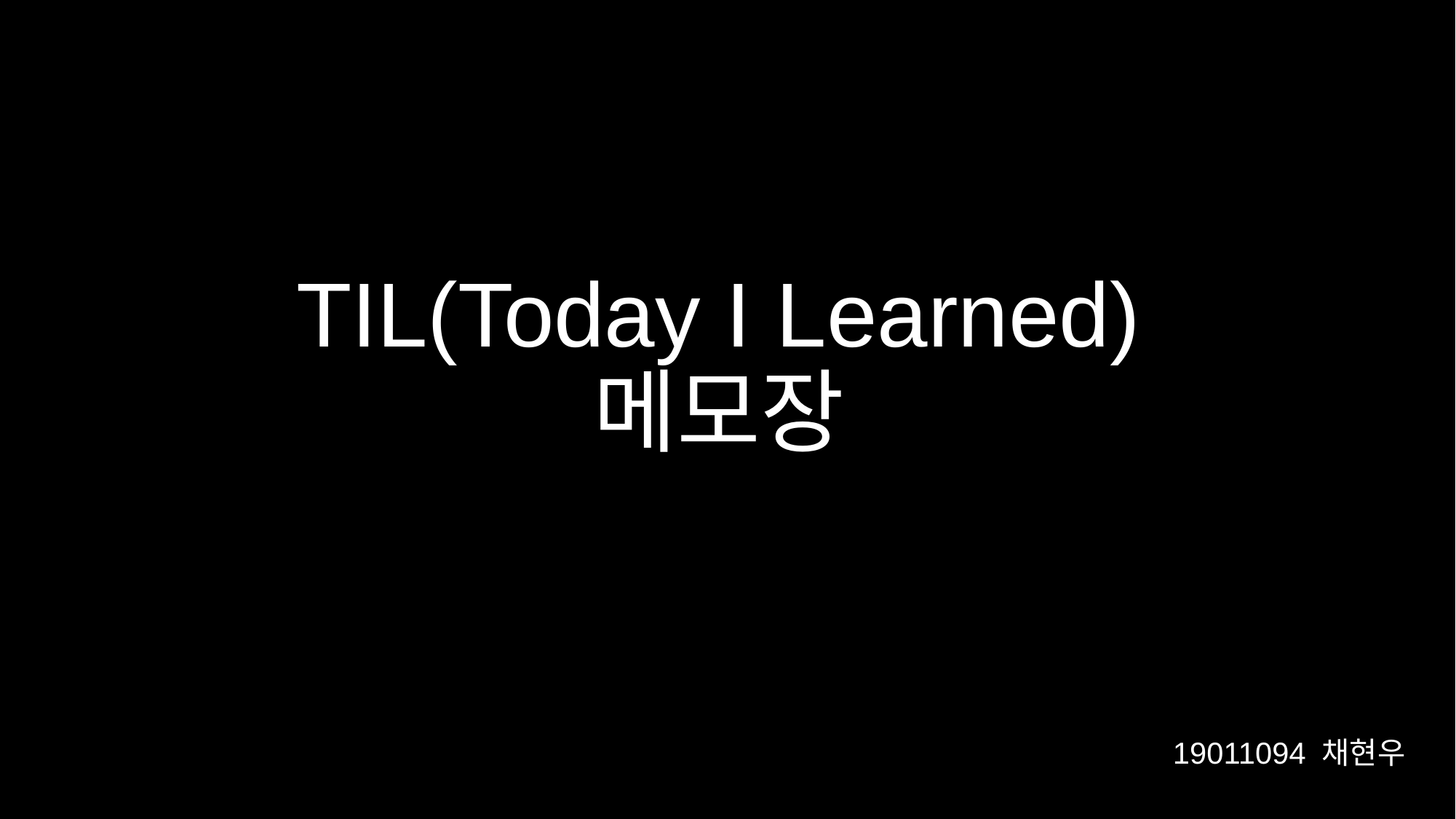

# TIL(Today I Learned) 메모장
19011094 채현우